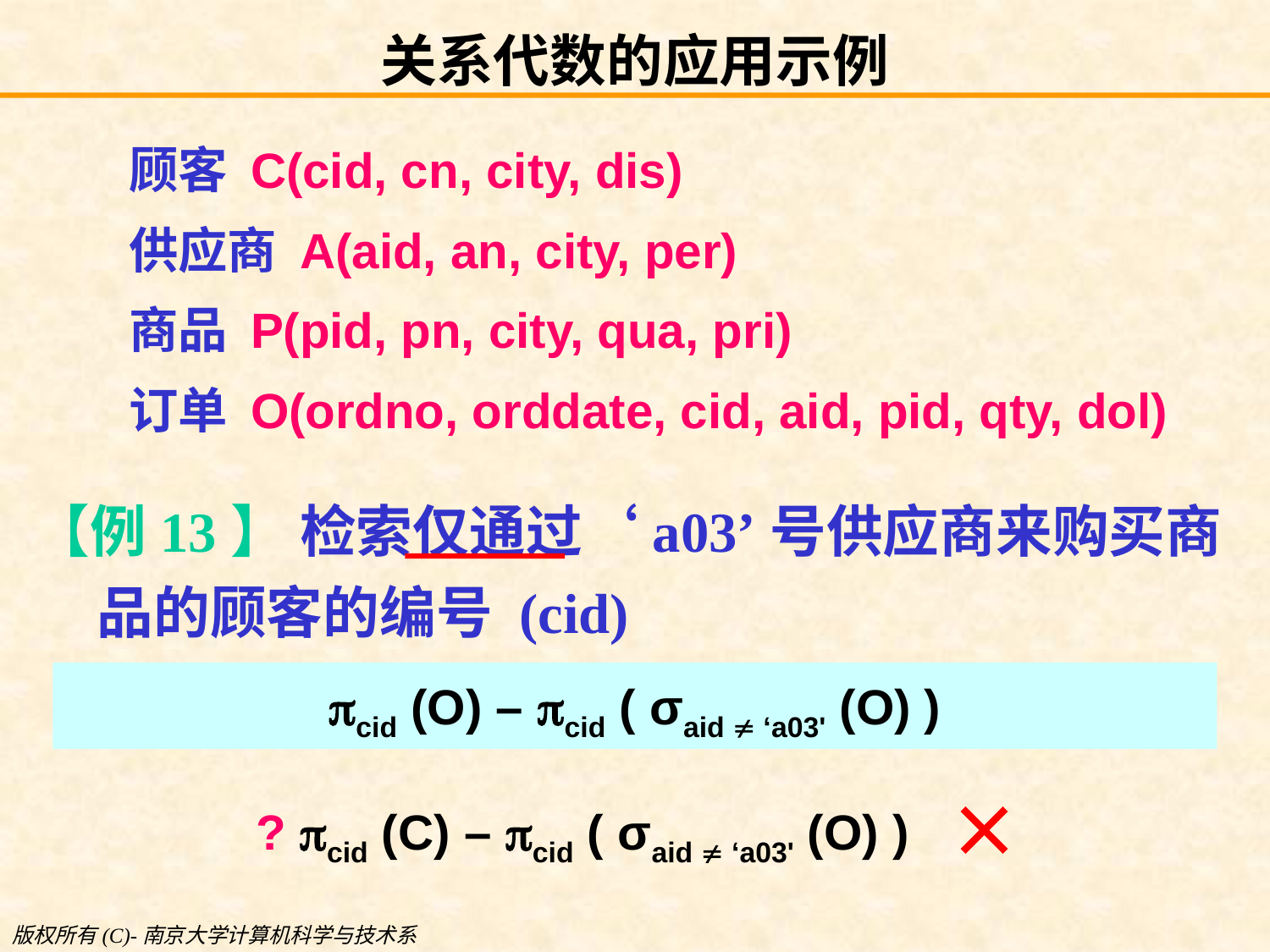

197
# 关系代数的应用示例
顾客 C(cid, cn, city, dis)
供应商 A(aid, an, city, per)
商品 P(pid, pn, city, qua, pri)
订单 O(ordno, orddate, cid, aid, pid, qty, dol)
【例13】 检索仅通过‘a03’号供应商来购买商品的顾客的编号 (cid)

πcid (O) – πcid ( σaid ≠ ‘a03' (O) )
? πcid (C) – πcid ( σaid ≠ ‘a03' (O) )

版权所有(C)-南京大学计算机科学与技术系